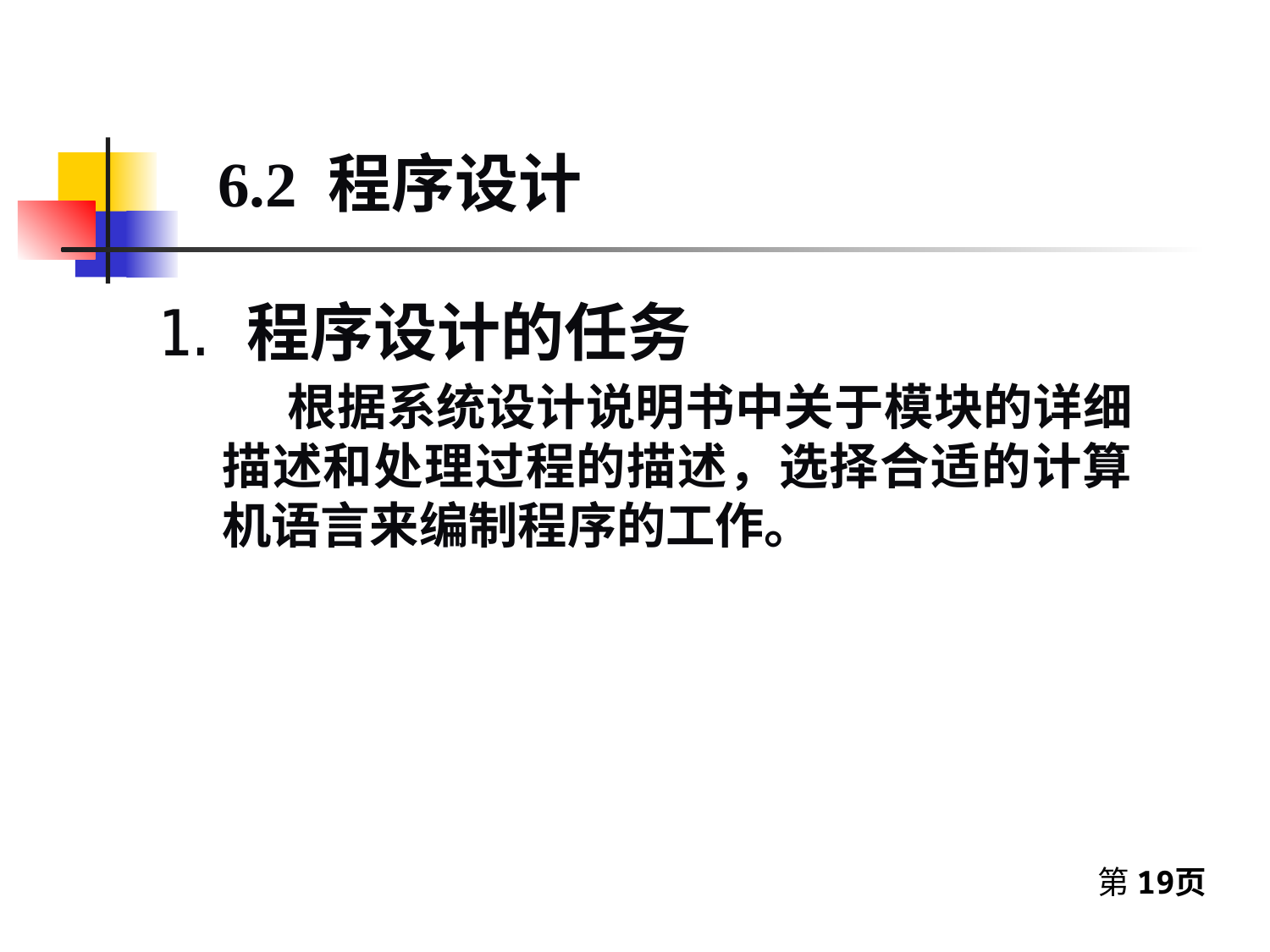

# 6.2 程序设计
1. 程序设计的任务
        根据系统设计说明书中关于模块的详细描述和处理过程的描述，选择合适的计算机语言来编制程序的工作。